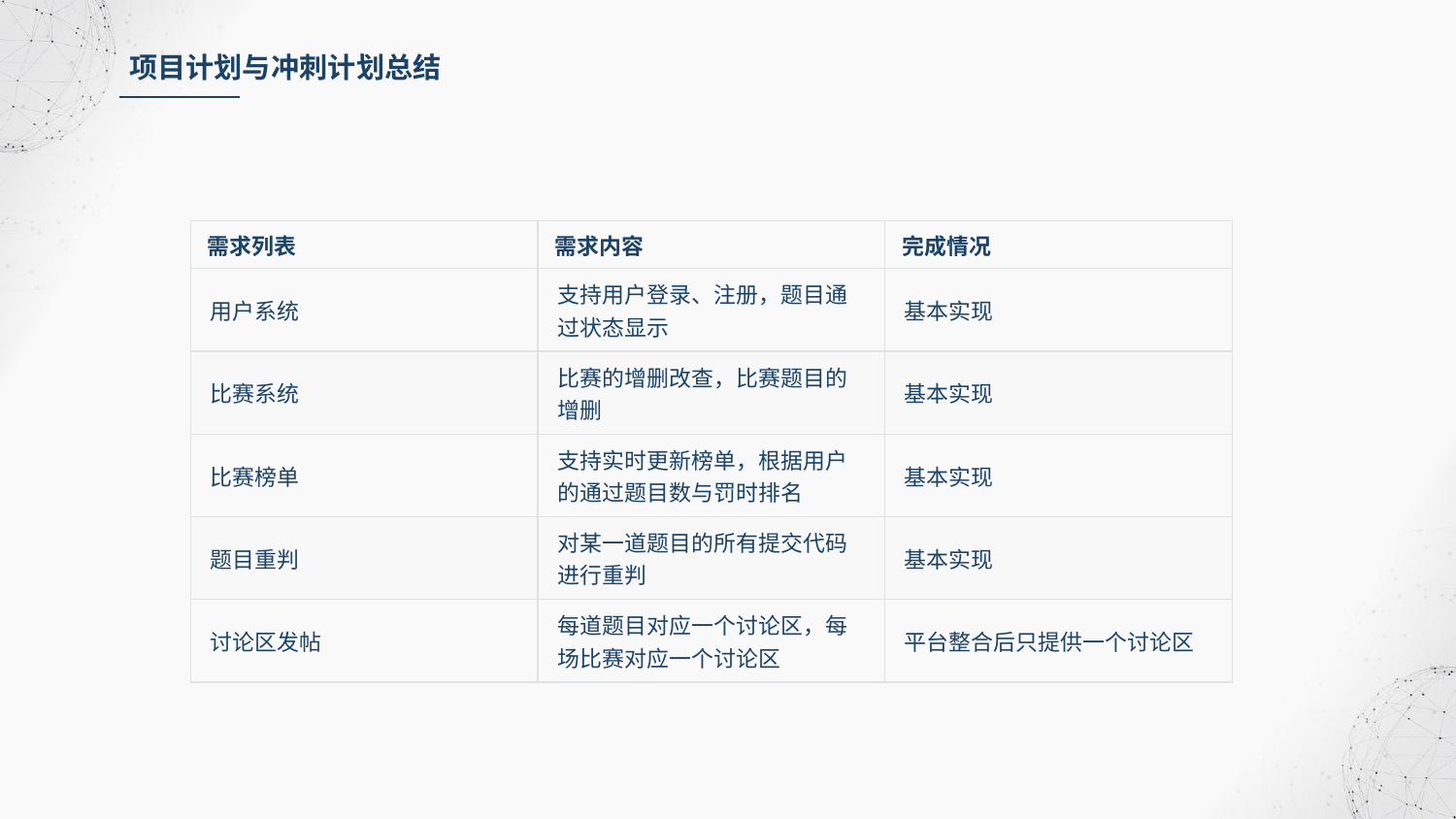

项目计划与冲刺计划总结

| 需求列表 | 需求内容 | 完成情况 |
| --- | --- | --- |
| 用户系统 | 支持用户登录、注册，题目通过状态显示 | 基本实现 |
| 比赛系统 | 比赛的增删改查，比赛题目的增删 | 基本实现 |
| 比赛榜单 | 支持实时更新榜单，根据用户的通过题目数与罚时排名 | 基本实现 |
| 题目重判 | 对某一道题目的所有提交代码进行重判 | 基本实现 |
| 讨论区发帖 | 每道题目对应一个讨论区，每场比赛对应一个讨论区 | 平台整合后只提供一个讨论区 |